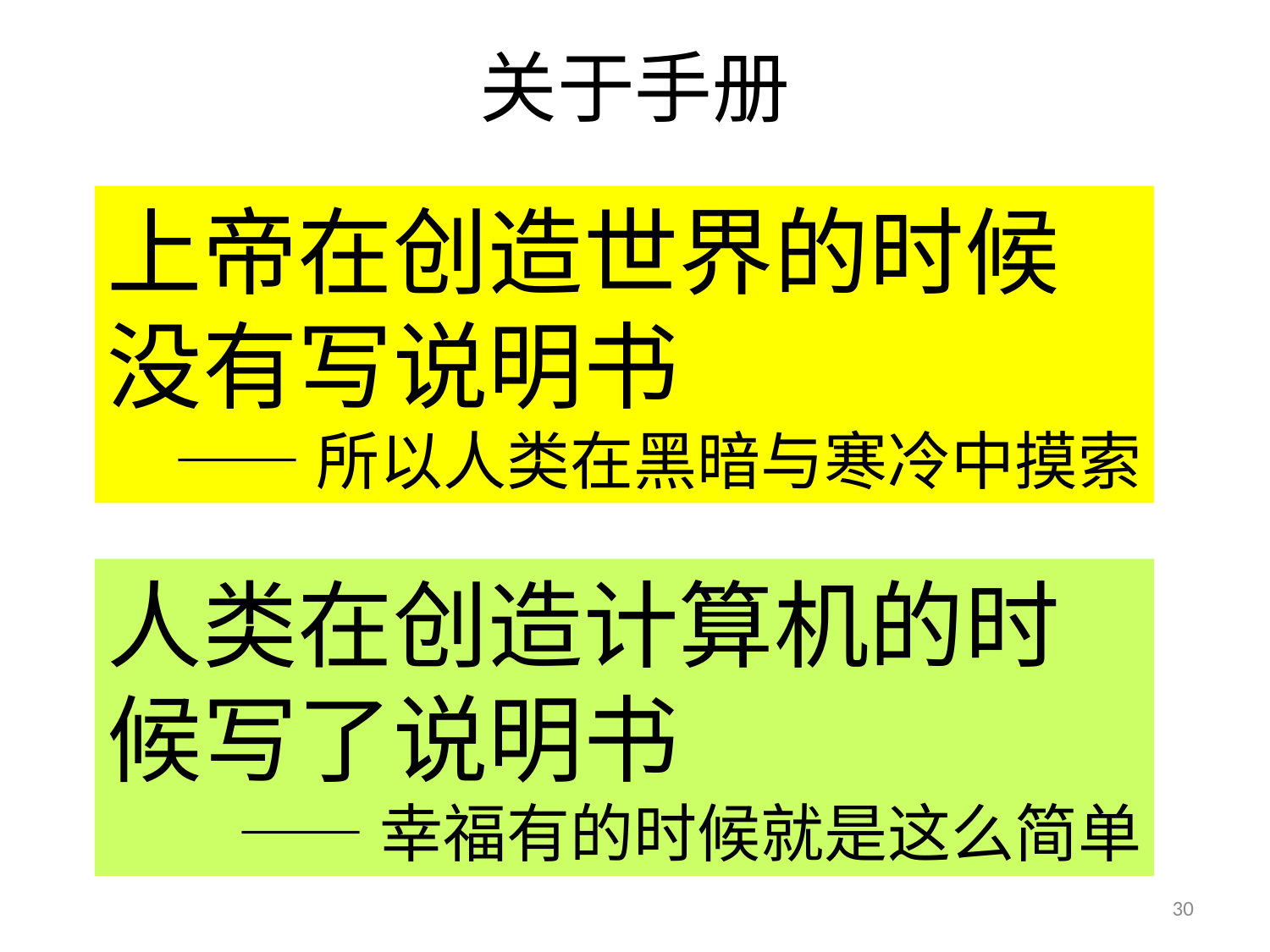

# 关于手册
上帝在创造世界的时候没有写说明书
——所以人类在黑暗与寒冷中摸索
人类在创造计算机的时候写了说明书
——幸福有的时候就是这么简单
30